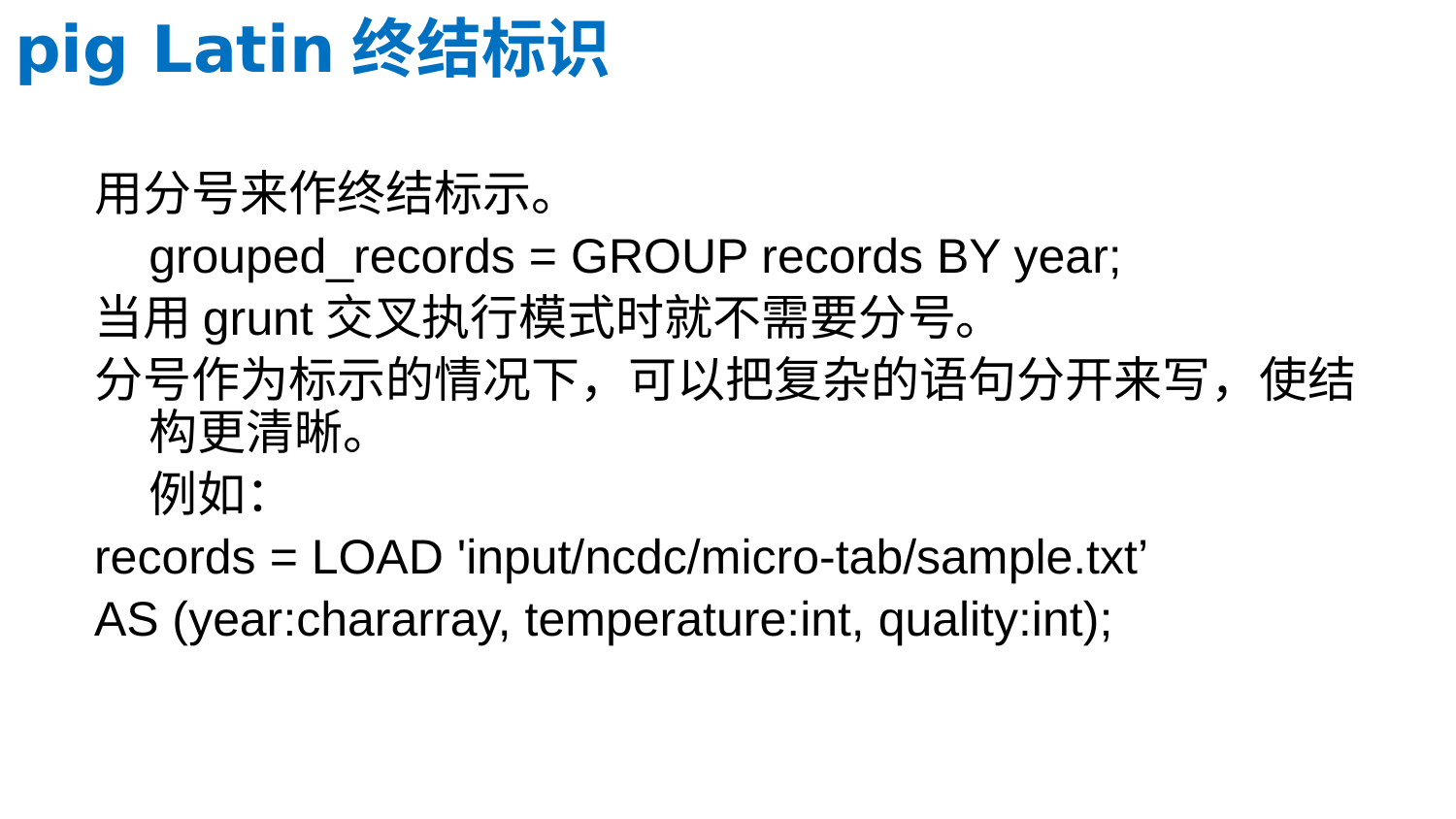

pig Latin终结标识
用分号来作终结标示。
	grouped_records = GROUP records BY year;
当用grunt交叉执行模式时就不需要分号。
分号作为标示的情况下，可以把复杂的语句分开来写，使结构更清晰。
	例如：
records = LOAD 'input/ncdc/micro-tab/sample.txt’
AS (year:chararray, temperature:int, quality:int);